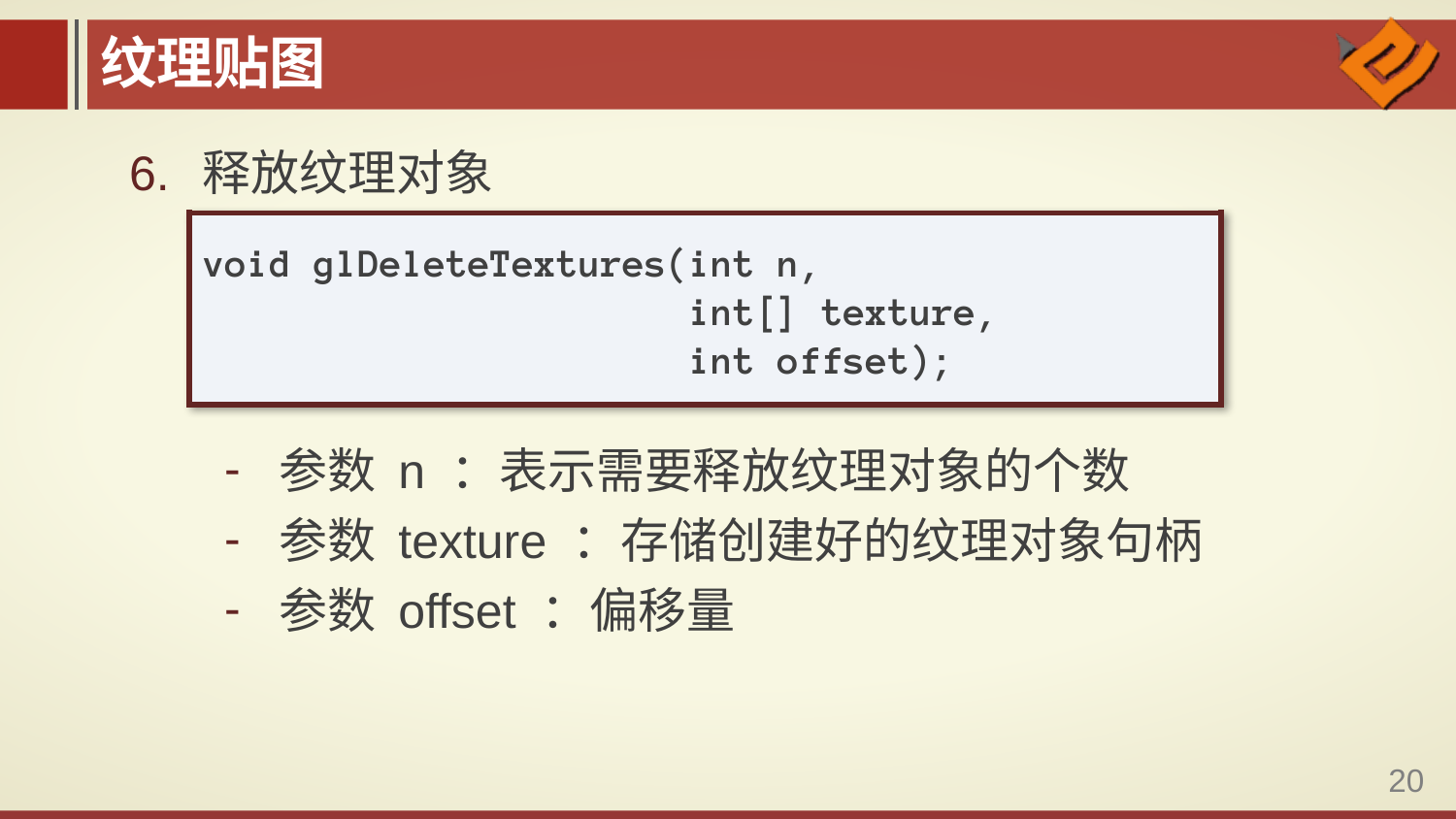

纹理贴图
释放纹理对象
| void glDeleteTextures(int n, int[] texture, int offset); |
| --- |
参数 n ：表示需要释放纹理对象的个数
参数 texture ：存储创建好的纹理对象句柄
参数 offset ：偏移量